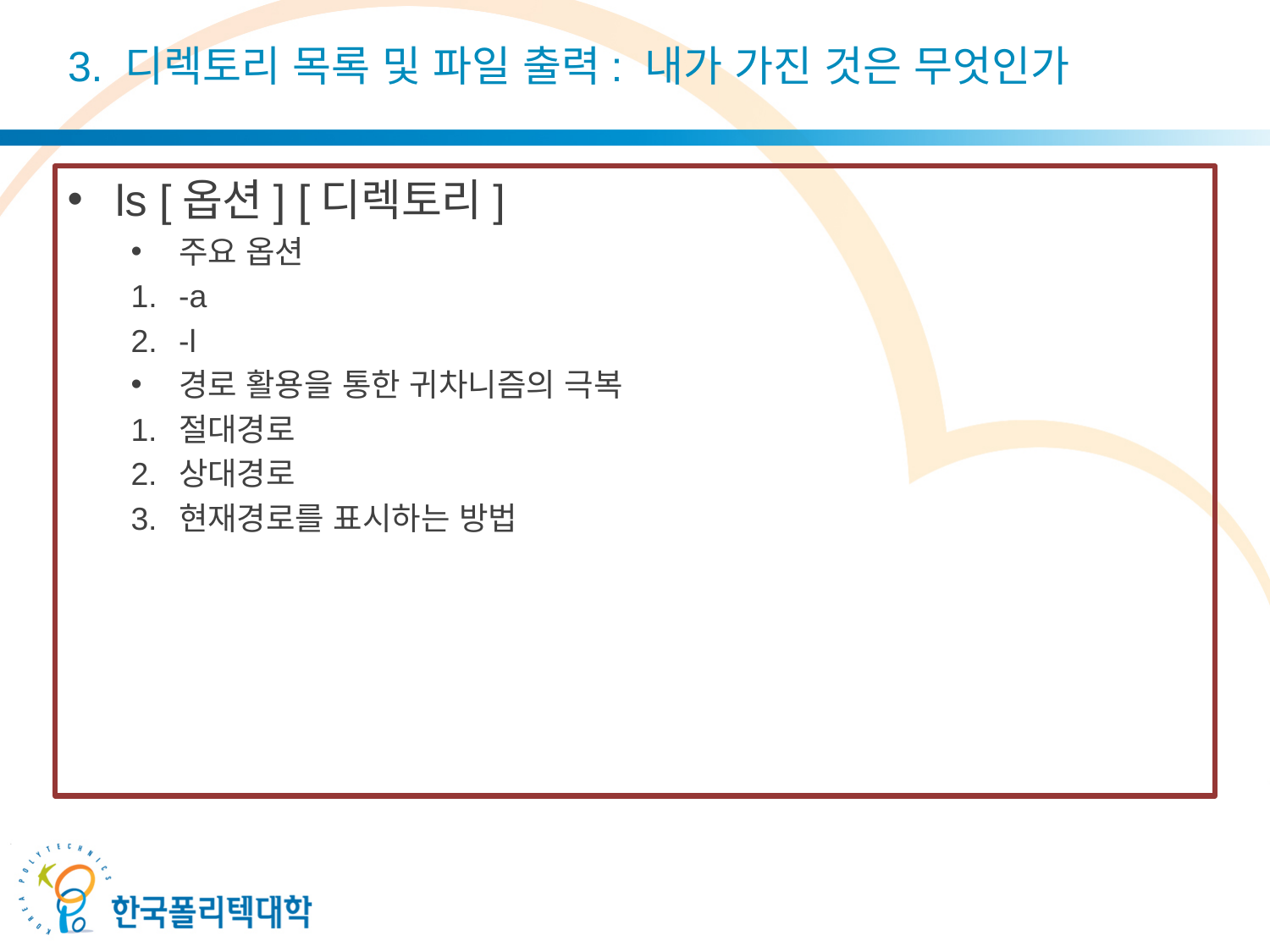

# 3. 디렉토리 목록 및 파일 출력: 내가 가진 것은 무엇인가
ls [옵션] [디렉토리]
주요 옵션
-a
-l
경로 활용을 통한 귀차니즘의 극복
절대경로
상대경로
현재경로를 표시하는 방법